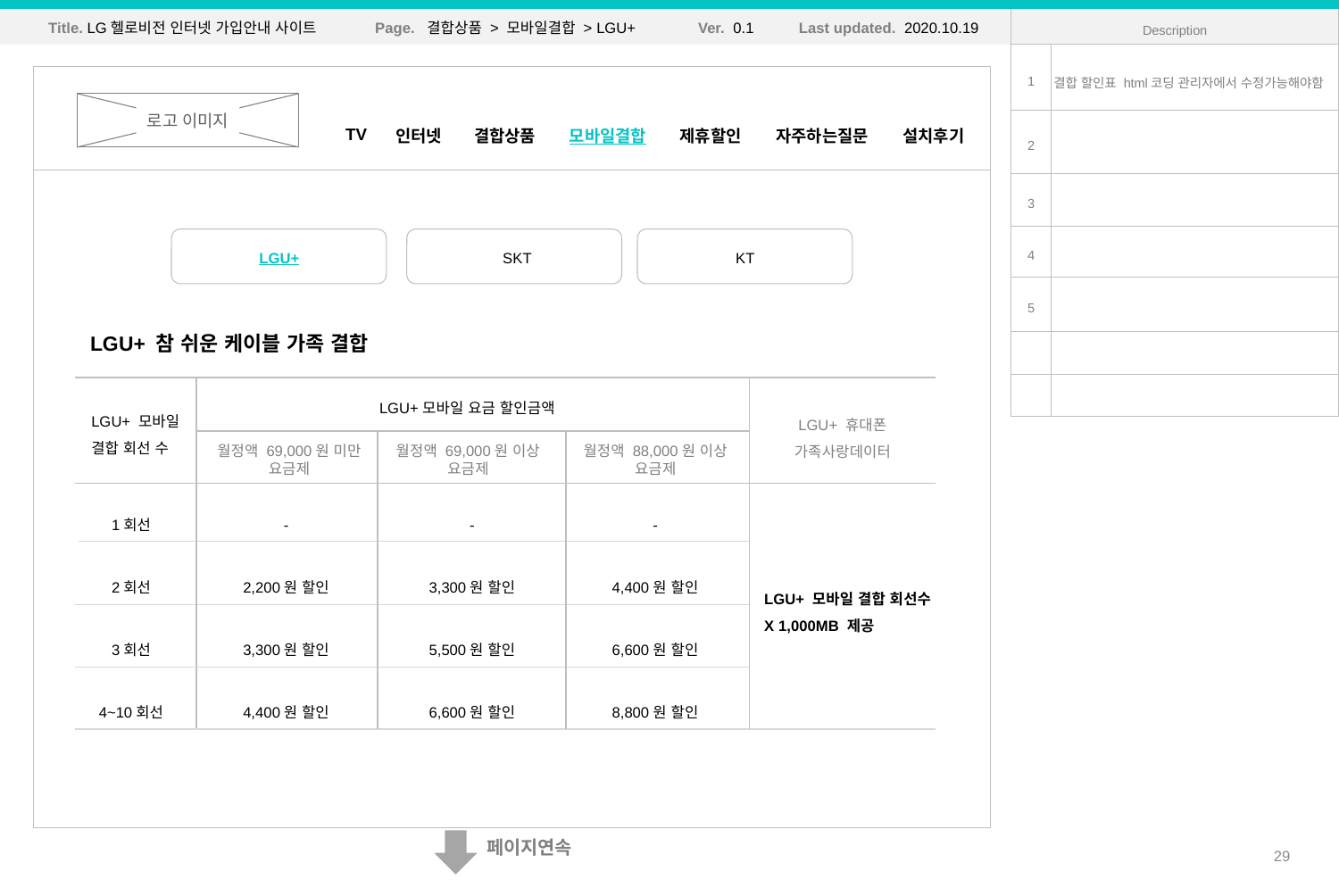

Title. LG헬로비전 인터넷 가입안내 사이트
Page.  결합상품 > 모바일결합 > LGU+
Ver.  0.1
Last updated.  2020.10.19

| Description |  |
| --- | --- |
| 1 | 결합 할인표 html코딩 관리자에서 수정가능해야함 |
| 2 |  |
| 3 |  |
| 4 |  |
| 5 |  |
|  |  |
|  |  |

로고 이미지
TV
인터넷
결합상품
모바일결합
제휴할인
자주하는질문
설치후기

LGU+

SKT

KT
LGU+ 참 쉬운 케이블 가족 결합
LGU+모바일 요금 할인금액
LGU+ 모바일 결합 회선 수
LGU+ 휴대폰
가족사랑데이터
월정액 69,000원 미만 요금제
월정액 69,000원 이상 요금제
월정액 88,000원 이상 요금제
1회선
2회선
3회선
4~10회선
-
2,200원 할인
3,300원 할인
4,400원 할인
-
3,300원 할인
5,500원 할인
6,600원 할인
-
4,400원 할인
6,600원 할인
8,800원 할인
LGU+ 모바일 결합 회선수
X 1,000MB 제공
페이지연속

29